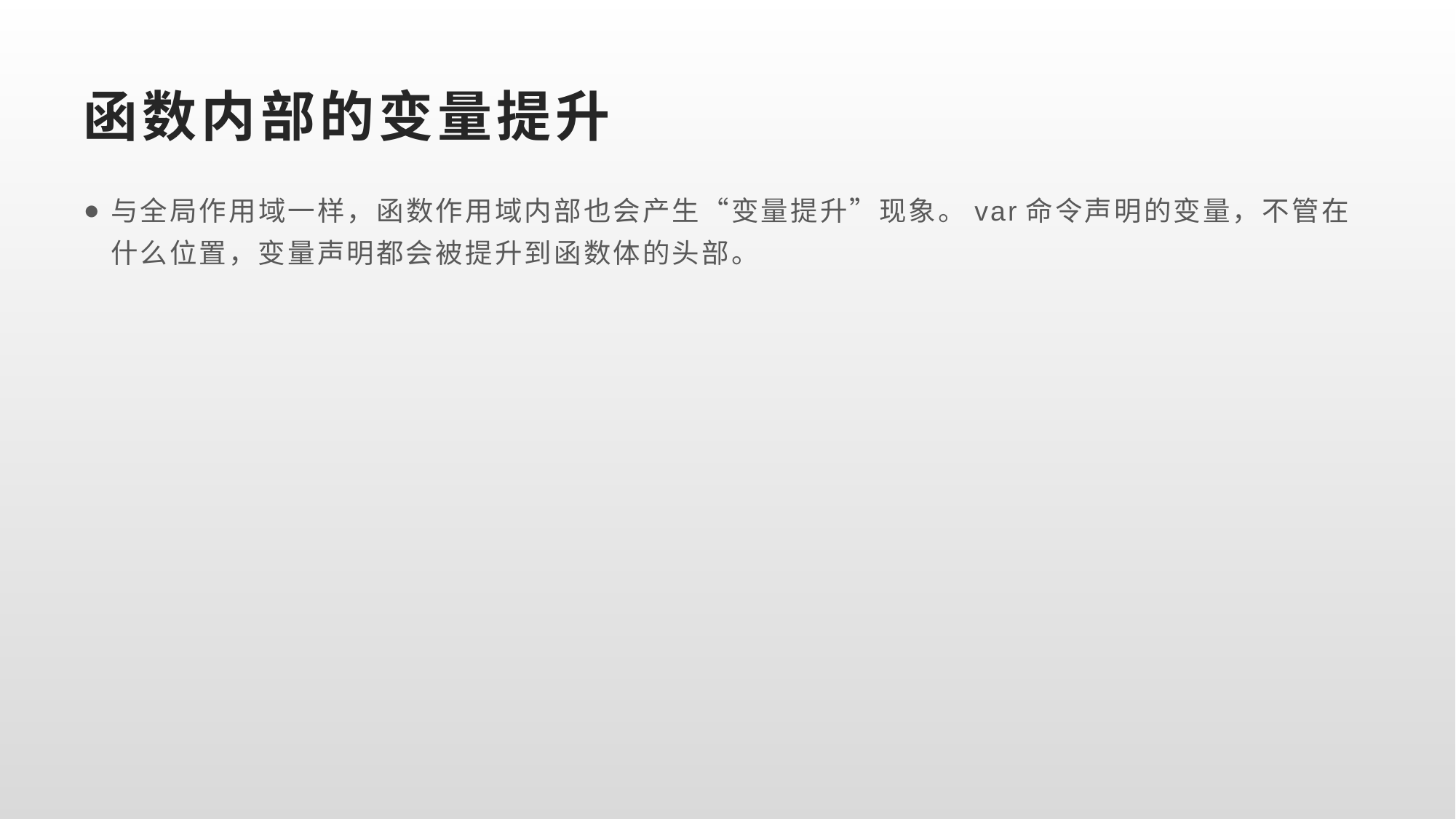

# 函数内部的变量提升
与全局作用域一样，函数作用域内部也会产生“变量提升”现象。var命令声明的变量，不管在什么位置，变量声明都会被提升到函数体的头部。